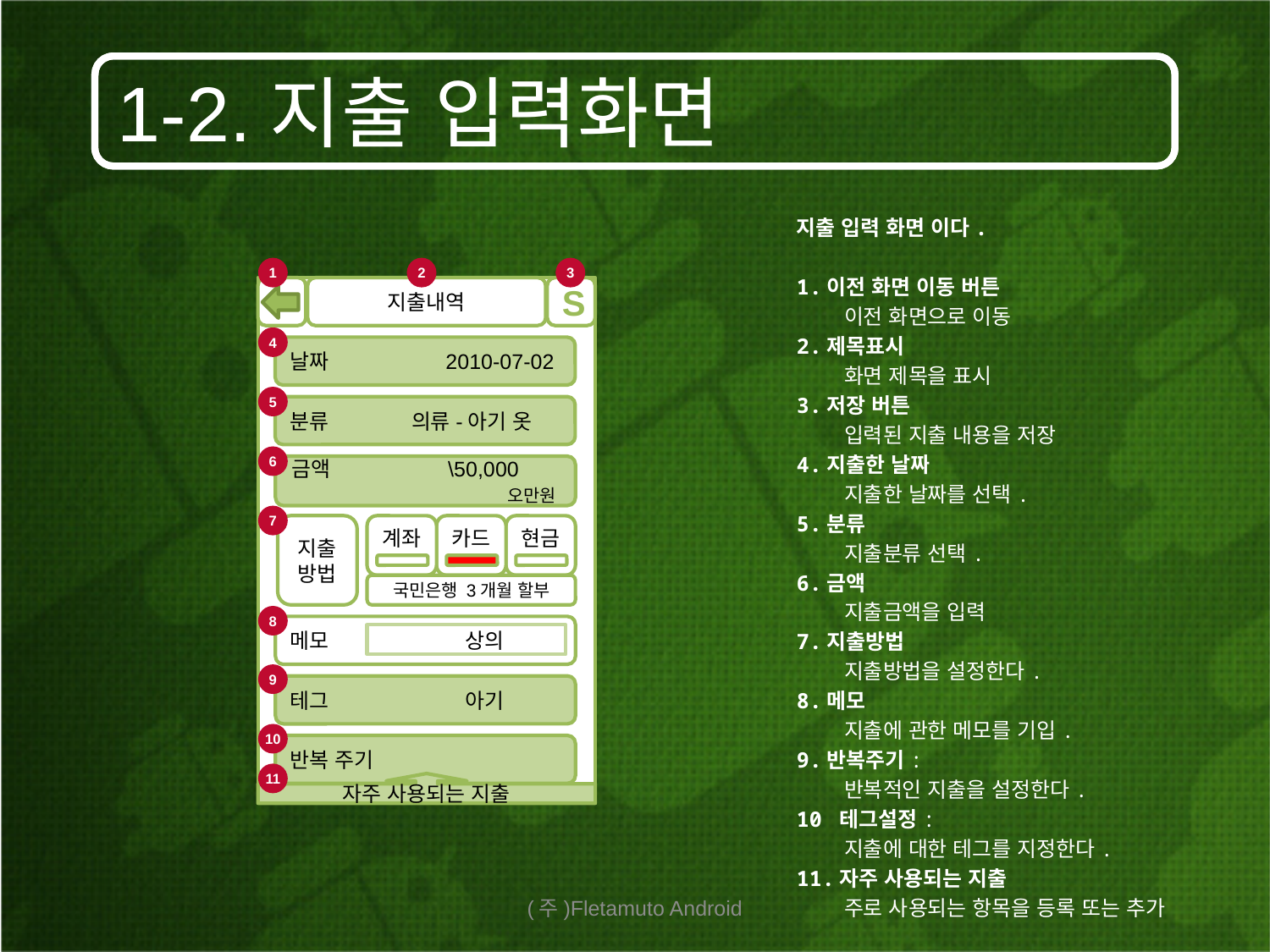

# 1-2.지출 입력화면
지출 입력 화면 이다.

1.이전 화면 이동 버튼
	이전 화면으로 이동
2.제목표시
	화면 제목을 표시
3.저장 버튼
	입력된 지출 내용을 저장
4.지출한 날짜
	지출한 날짜를 선택.
5.분류
	지출분류 선택.
6.금액
	지출금액을 입력
7.지출방법
	지출방법을 설정한다.
8.메모
	지출에 관한 메모를 기입.
9.반복주기:
	반복적인 지출을 설정한다.
10 테그설정:
	지출에 대한 테그를 지정한다.
11.자주 사용되는 지출
	주로 사용되는 항목을 등록 또는 추가

1
2
3

지출내역
S
4
날짜	    2010-07-02
5
분류              의류-아기 옷
6
금액                   \50,000              오만원
7
지출방법
계좌

카드

현금

국민은행 3개월 할부
8
메모                       상의

9
8
테그                       아기
10
반복 주기
11
자주 사용되는 지출
(주)Fletamuto Android